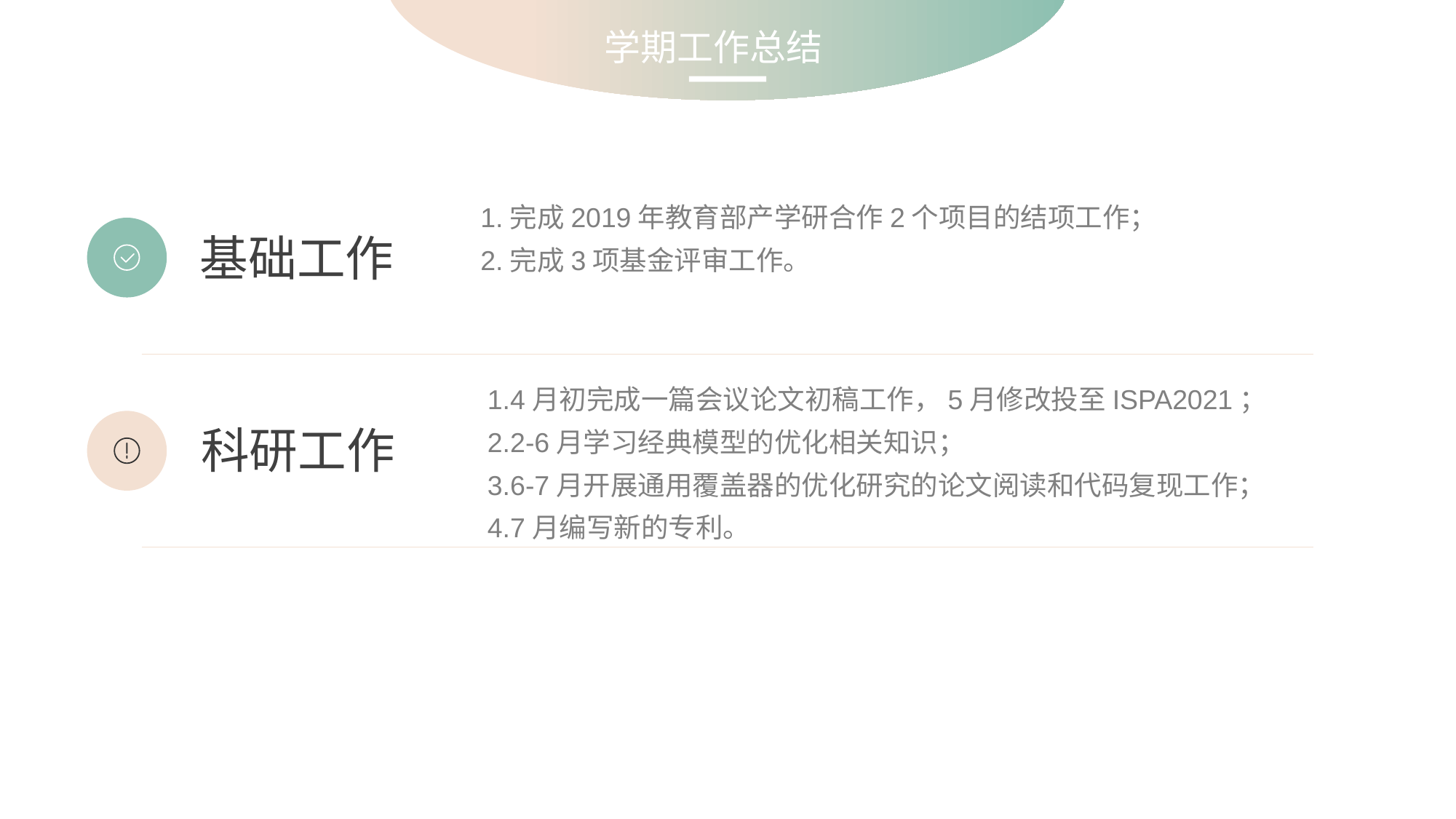

学期工作总结

1.完成2019年教育部产学研合作2个项目的结项工作；
2.完成3项基金评审工作。

基础工作

1.4月初完成一篇会议论文初稿工作，5月修改投至ISPA2021；
2.2-6月学习经典模型的优化相关知识；
3.6-7月开展通用覆盖器的优化研究的论文阅读和代码复现工作；
4.7月编写新的专利。

科研工作